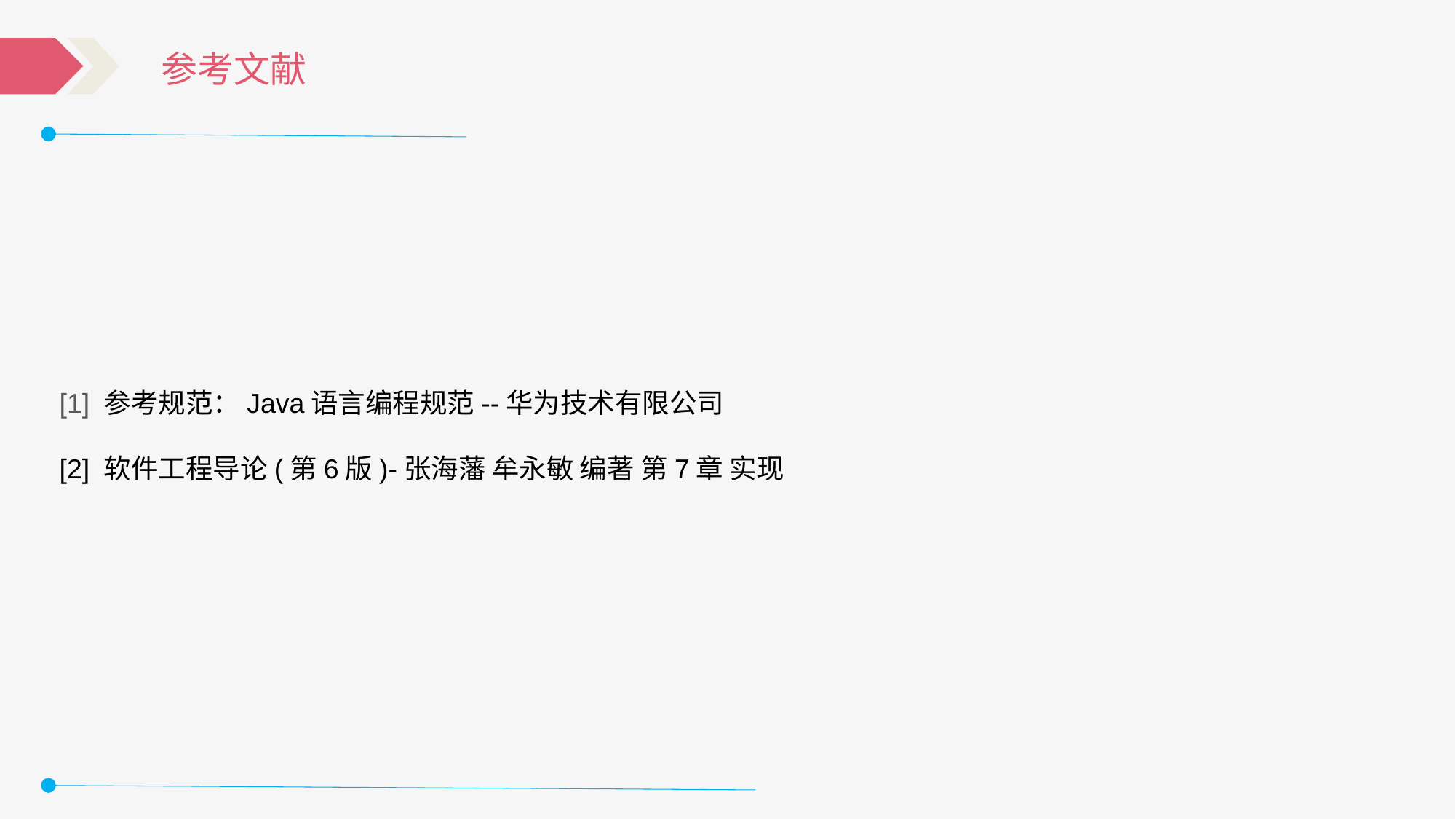

参考文献
[1] 参考规范：Java语言编程规范--华为技术有限公司

[2] 软件工程导论(第6版)-张海藩 牟永敏 编著 第7章 实现